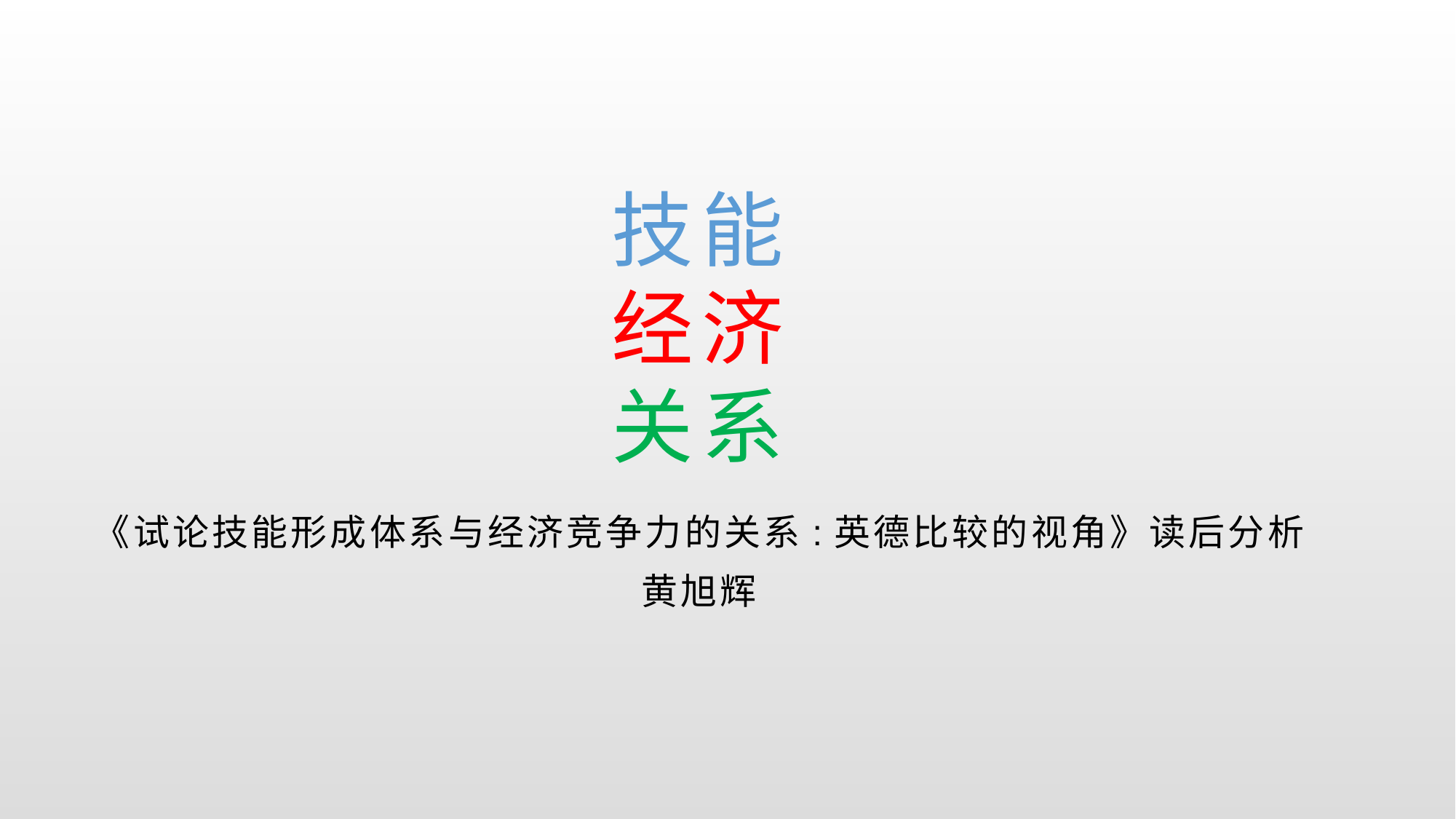

# 技能 经济 关系
《试论技能形成体系与经济竞争力的关系:英德比较的视角》读后分析
黄旭辉